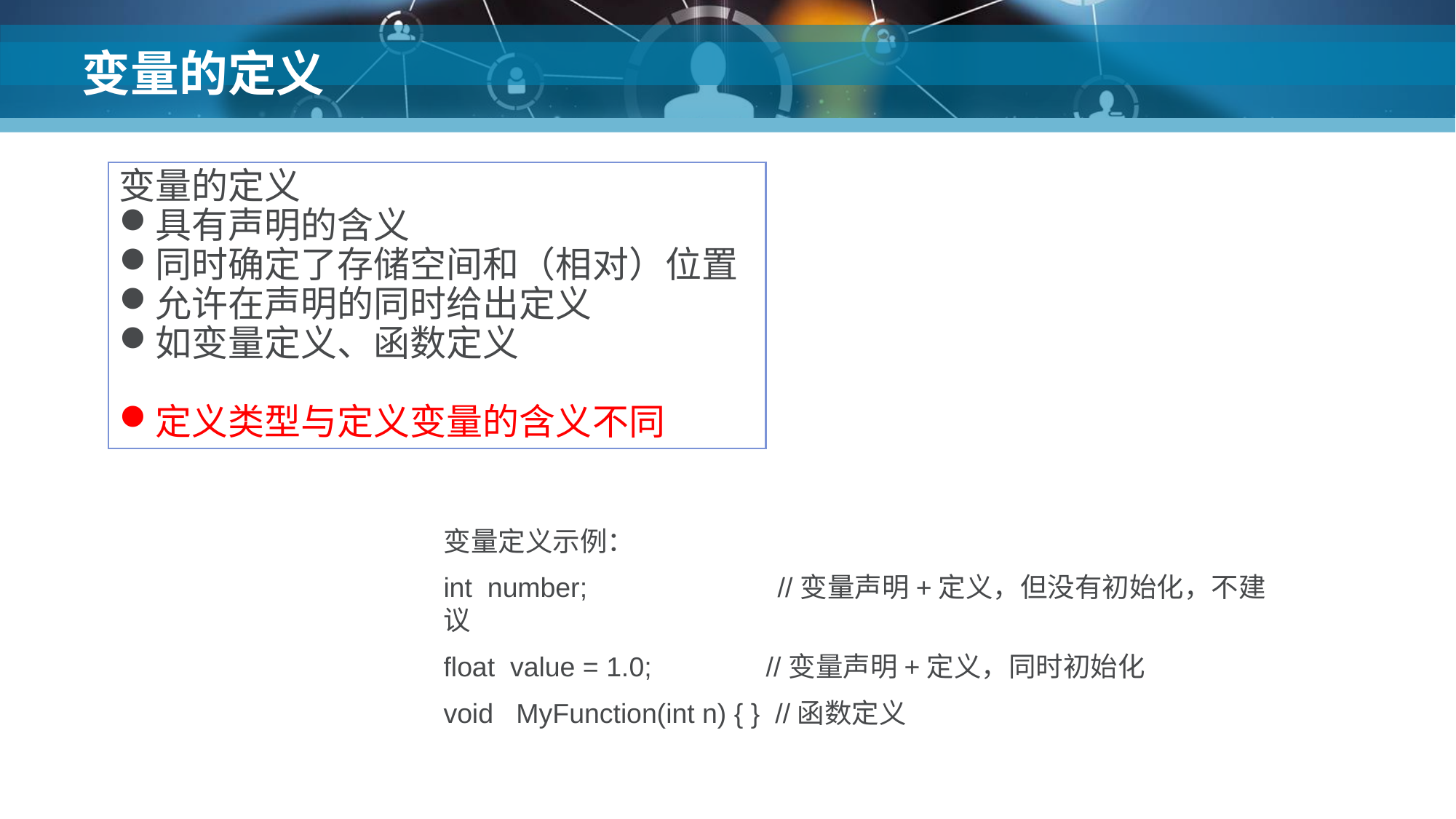

# 变量的定义
变量的定义
具有声明的含义
同时确定了存储空间和（相对）位置
允许在声明的同时给出定义
如变量定义、函数定义

定义类型与定义变量的含义不同
变量定义示例：
int  number;                         //变量声明+定义，但没有初始化，不建议
float  value = 1.0;               //变量声明+定义，同时初始化
void   MyFunction(int n) { }  //函数定义